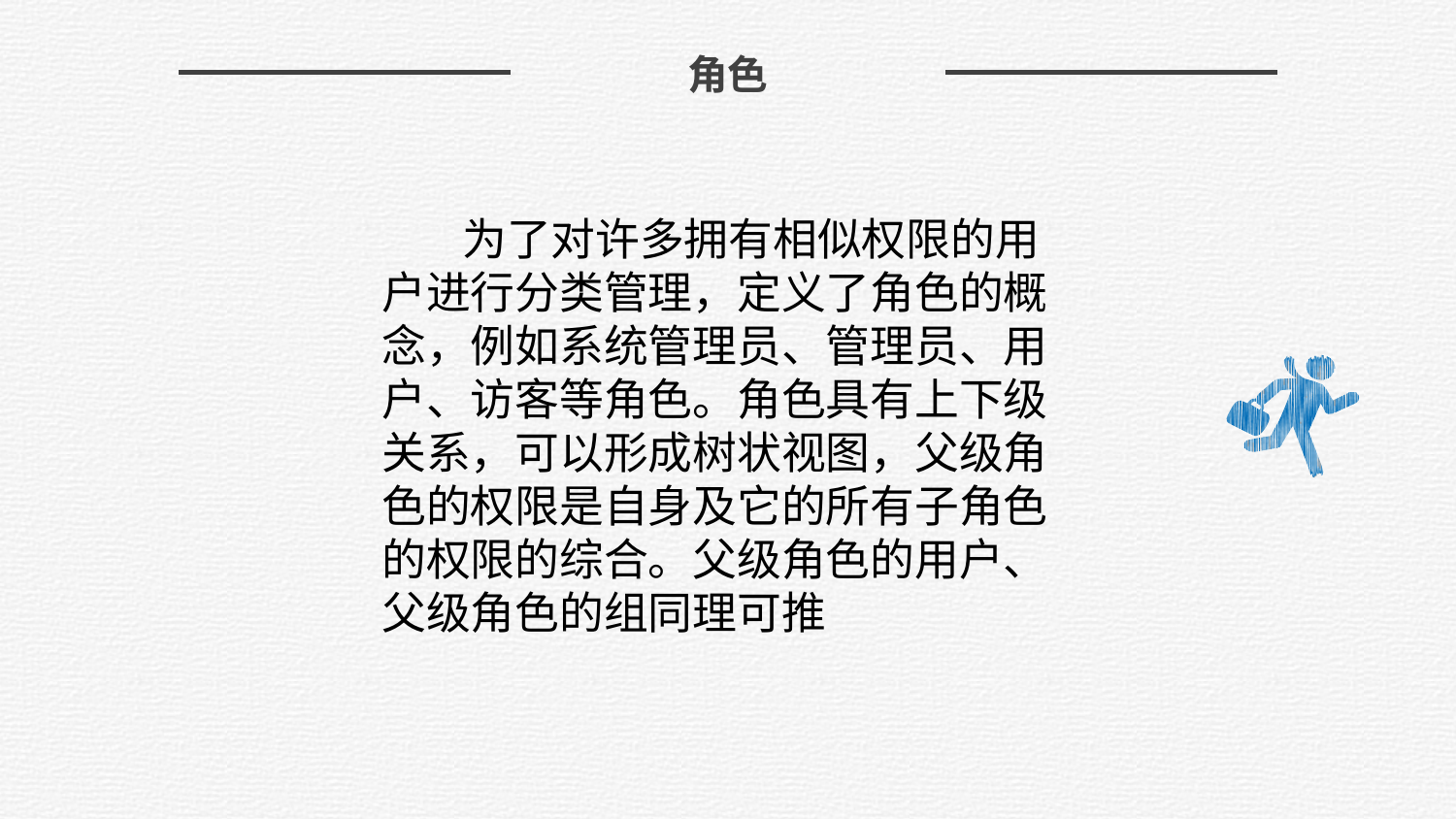

角色
       为了对许多拥有相似权限的用户进行分类管理，定义了角色的概念，例如系统管理员、管理员、用户、访客等角色。角色具有上下级关系，可以形成树状视图，父级角色的权限是自身及它的所有子角色的权限的综合。父级角色的用户、父级角色的组同理可推